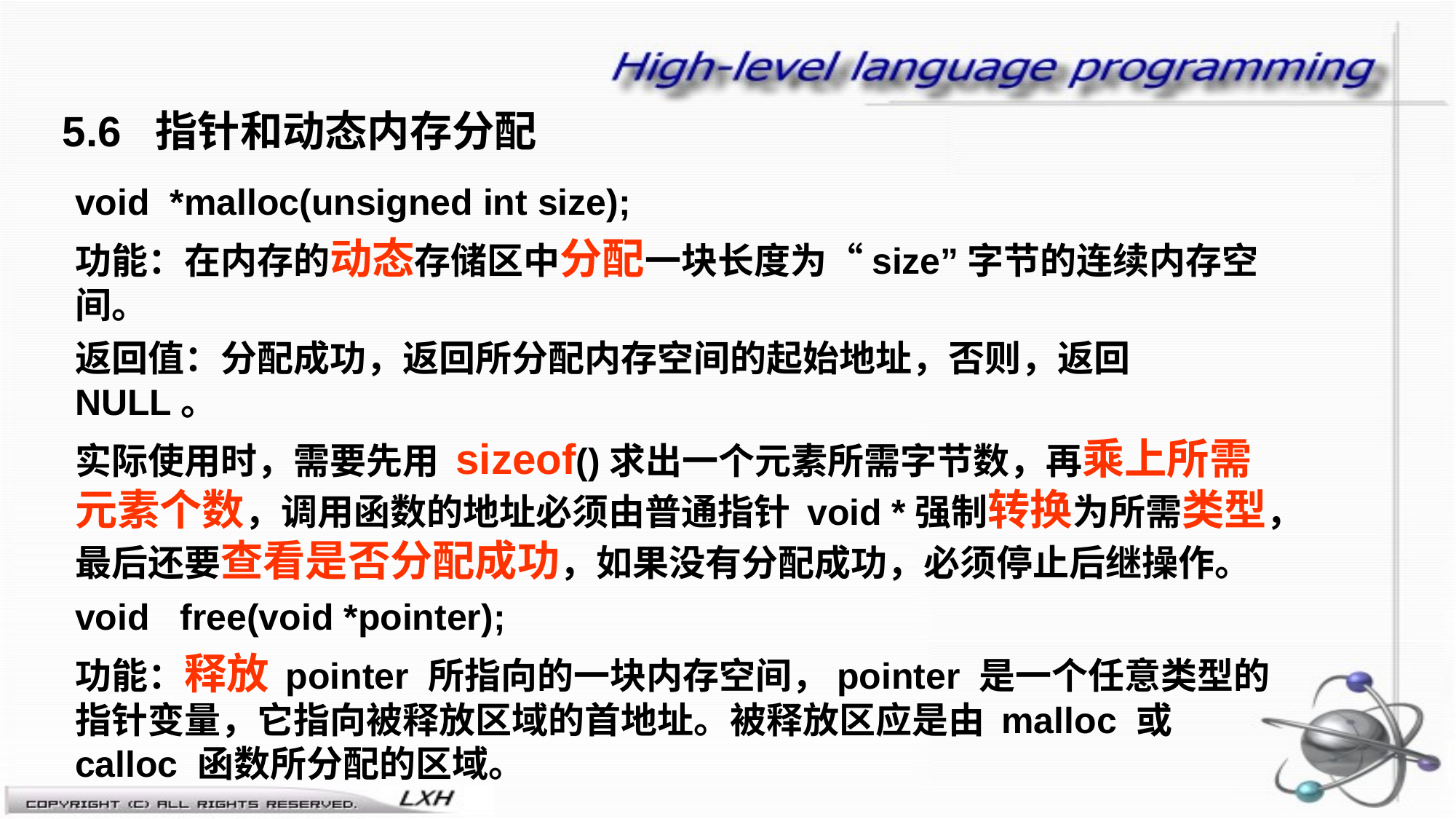

5.6  指针和动态内存分配
void  *malloc(unsigned int size);
功能：在内存的动态存储区中分配一块长度为“size”字节的连续内存空间。
返回值：分配成功，返回所分配内存空间的起始地址，否则，返回 NULL。
实际使用时，需要先用 sizeof()求出一个元素所需字节数，再乘上所需元素个数，调用函数的地址必须由普通指针 void *强制转换为所需类型，最后还要查看是否分配成功，如果没有分配成功，必须停止后继操作。
void   free(void *pointer);
功能：释放 pointer 所指向的一块内存空间，pointer 是一个任意类型的指针变量，它指向被释放区域的首地址。被释放区应是由 malloc 或 calloc 函数所分配的区域。